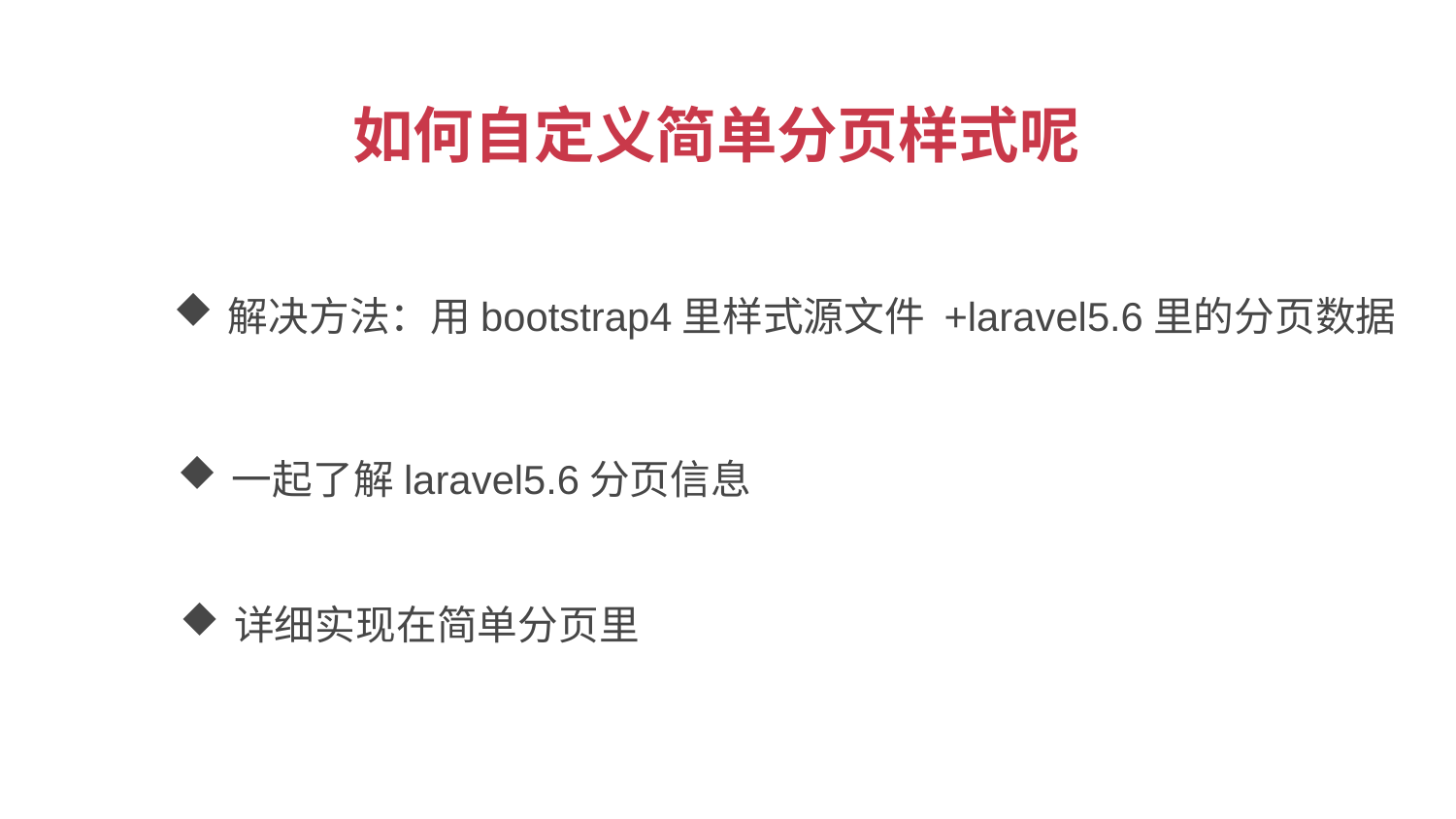

如何自定义简单分页样式呢
解决方法：用bootstrap4里样式源文件 +laravel5.6里的分页数据
一起了解laravel5.6分页信息
详细实现在简单分页里